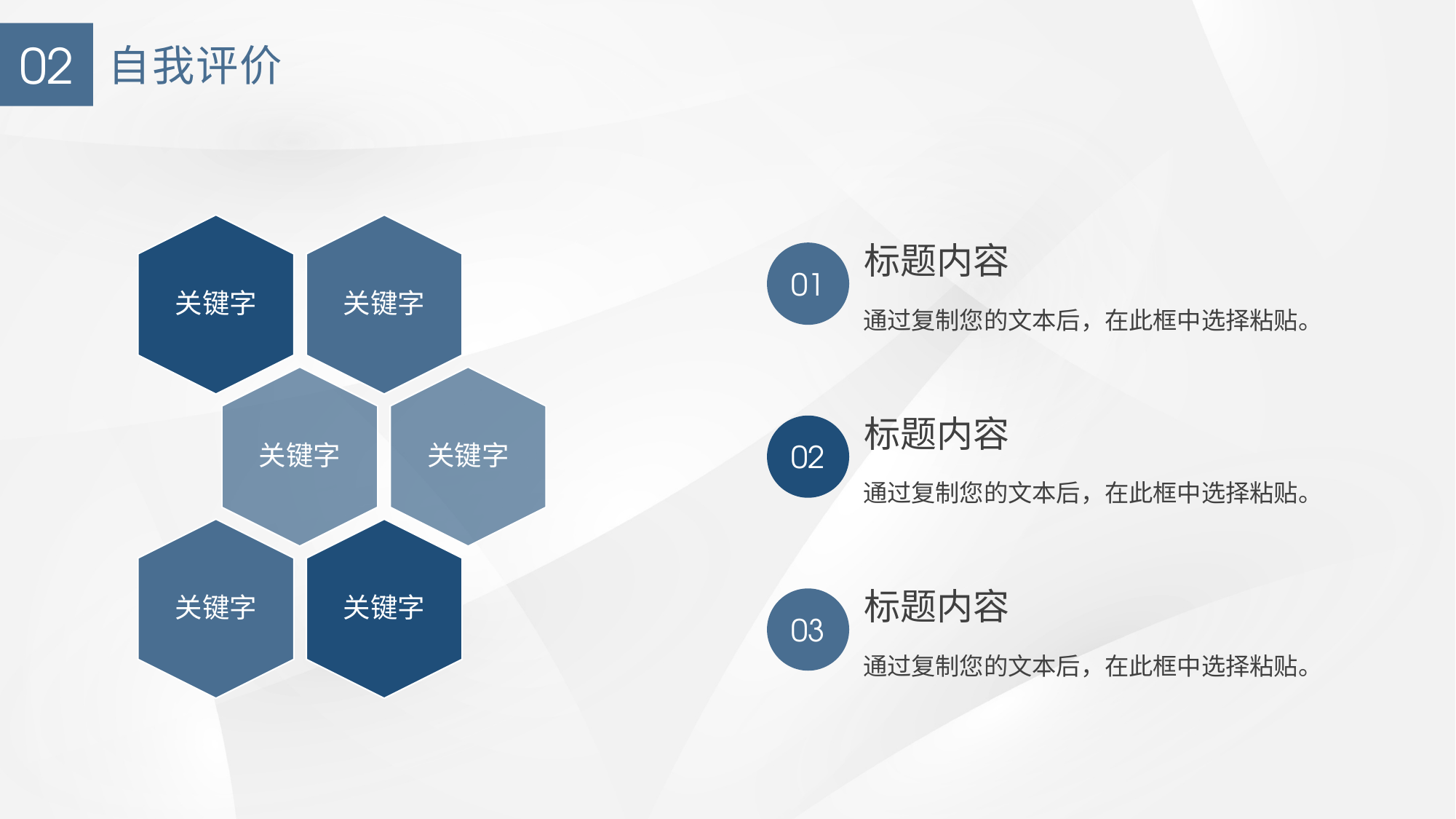

02
自我评价
关键字
关键字
关键字
关键字
关键字
关键字
标题内容
通过复制您的文本后，在此框中选择粘贴。
01
标题内容
通过复制您的文本后，在此框中选择粘贴。
02
标题内容
通过复制您的文本后，在此框中选择粘贴。
03